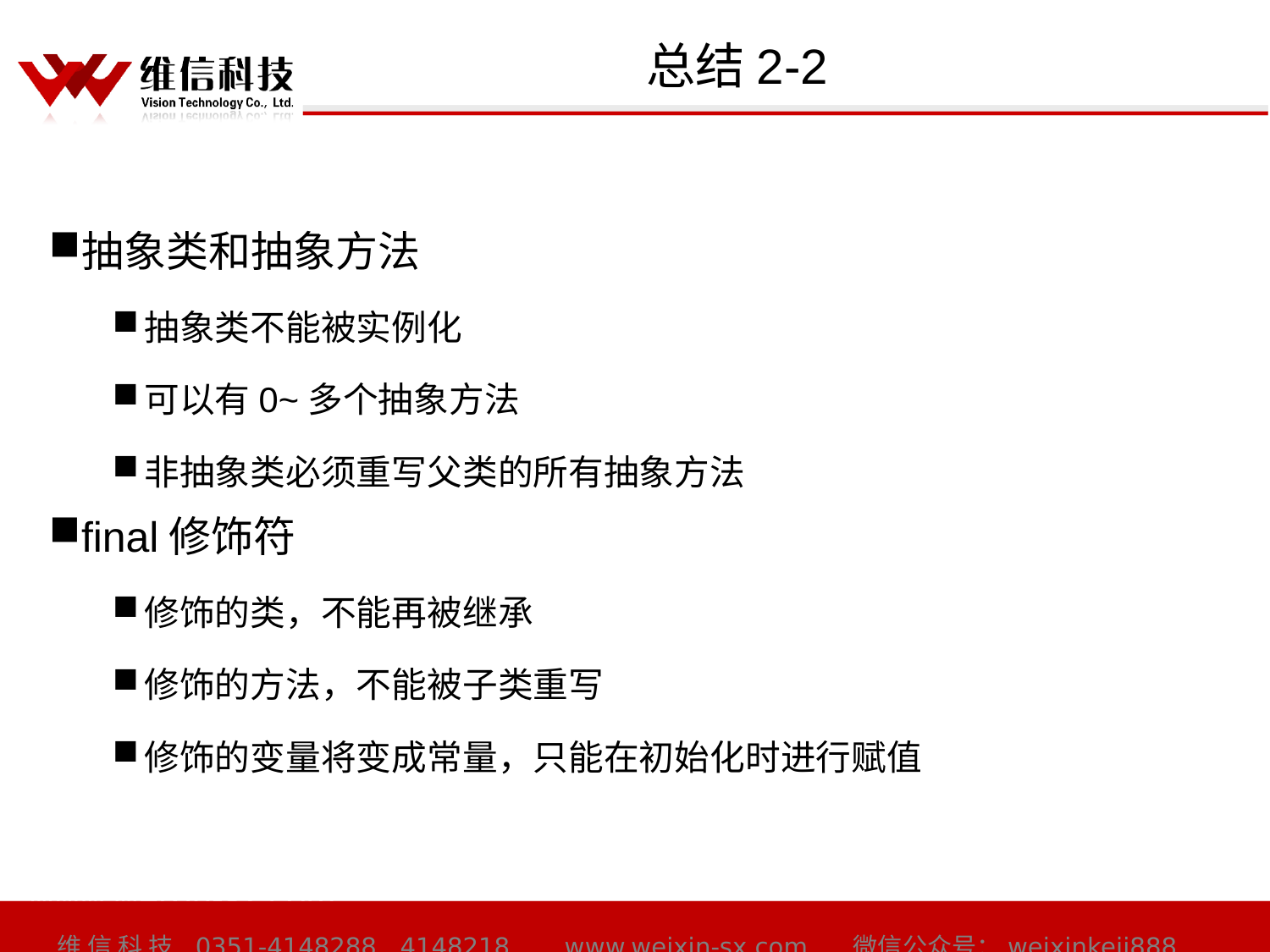

# 总结2-2
抽象类和抽象方法
抽象类不能被实例化
可以有0~多个抽象方法
非抽象类必须重写父类的所有抽象方法
final修饰符
修饰的类，不能再被继承
修饰的方法，不能被子类重写
修饰的变量将变成常量，只能在初始化时进行赋值